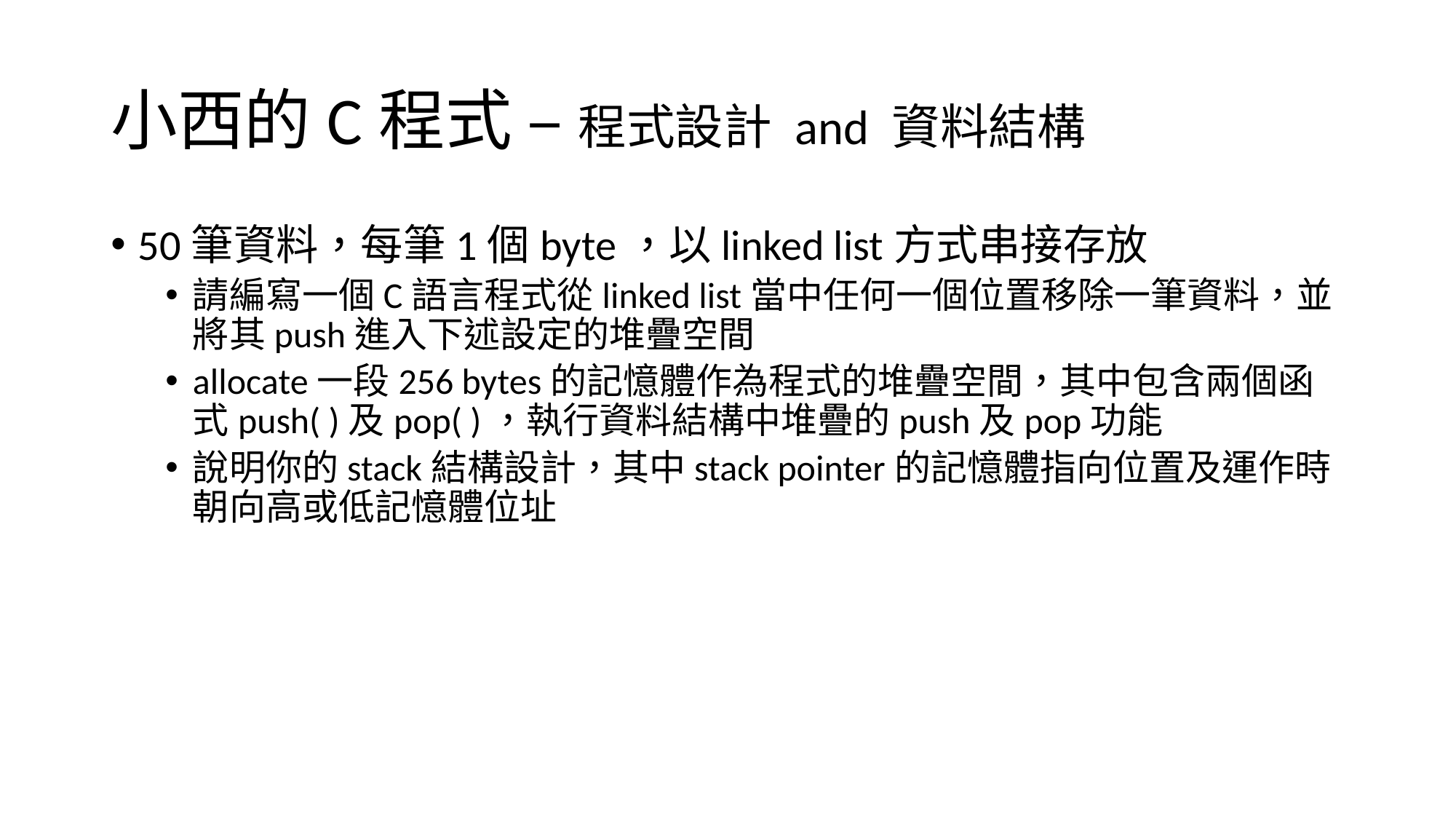

# 小西的C程式 – 程式設計 and 資料結構
50筆資料，每筆1個byte，以linked list方式串接存放
請編寫一個C語言程式從linked list當中任何一個位置移除一筆資料，並將其push進入下述設定的堆疊空間
allocate一段256 bytes的記憶體作為程式的堆疊空間，其中包含兩個函式push( )及pop( )，執行資料結構中堆疊的push及pop功能
說明你的stack結構設計，其中stack pointer的記憶體指向位置及運作時朝向高或低記憶體位址